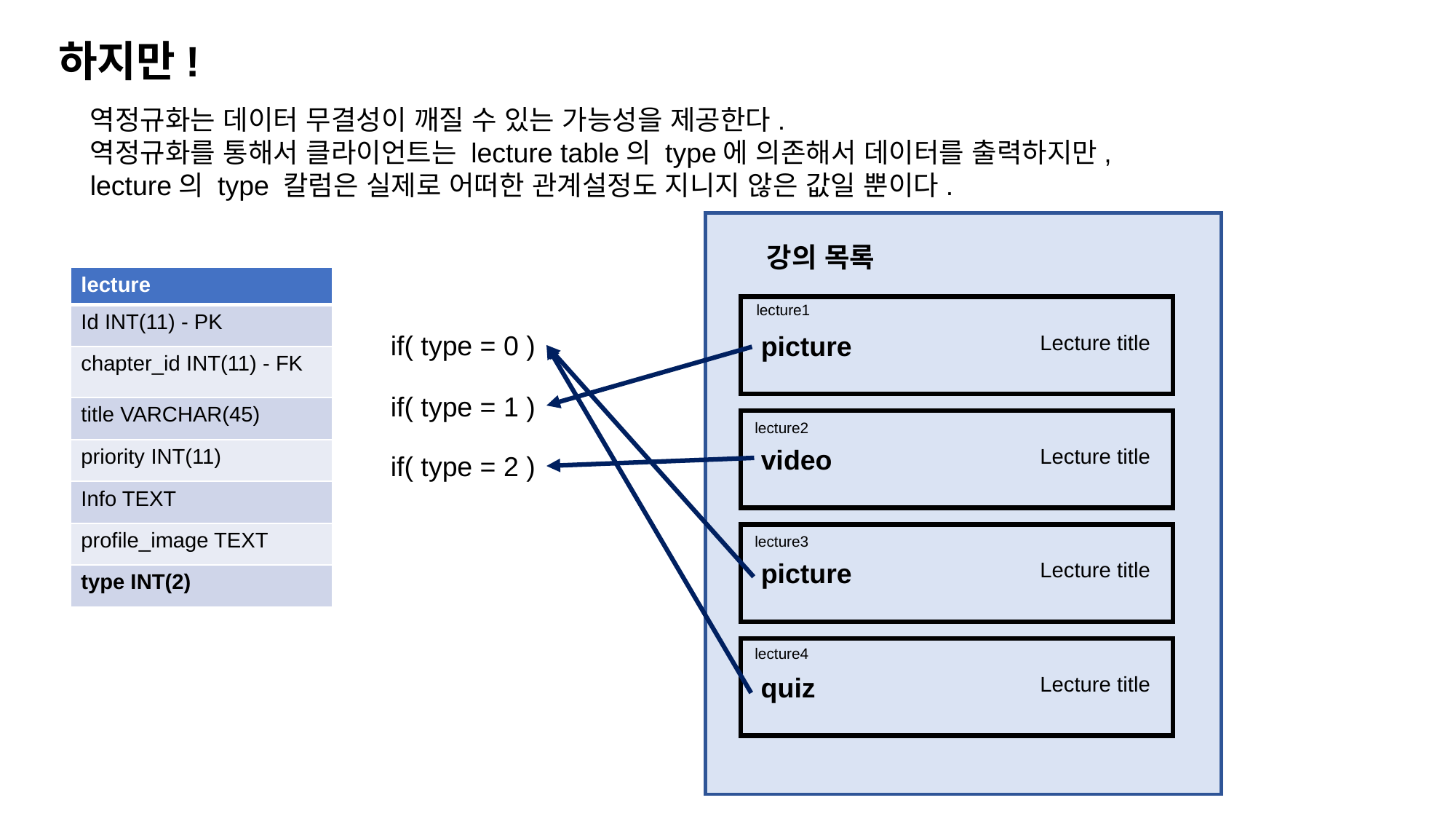

하지만!
역정규화는 데이터 무결성이 깨질 수 있는 가능성을 제공한다.
역정규화를 통해서 클라이언트는 lecture table의 type에 의존해서 데이터를 출력하지만,
lecture의 type 칼럼은 실제로 어떠한 관계설정도 지니지 않은 값일 뿐이다.

강의 목록
| lecture |
| --- |
| Id INT(11) - PK |
| chapter\_id INT(11) - FK |
| title VARCHAR(45) |
| priority INT(11) |
| Info TEXT |
| profile\_image TEXT |
| type INT(2) |
lecture1

if( type = 0 )
picture
Lecture title
if( type = 1 )

lecture2
video
Lecture title
if( type = 2 )

lecture3
picture
Lecture title
lecture4

quiz
Lecture title